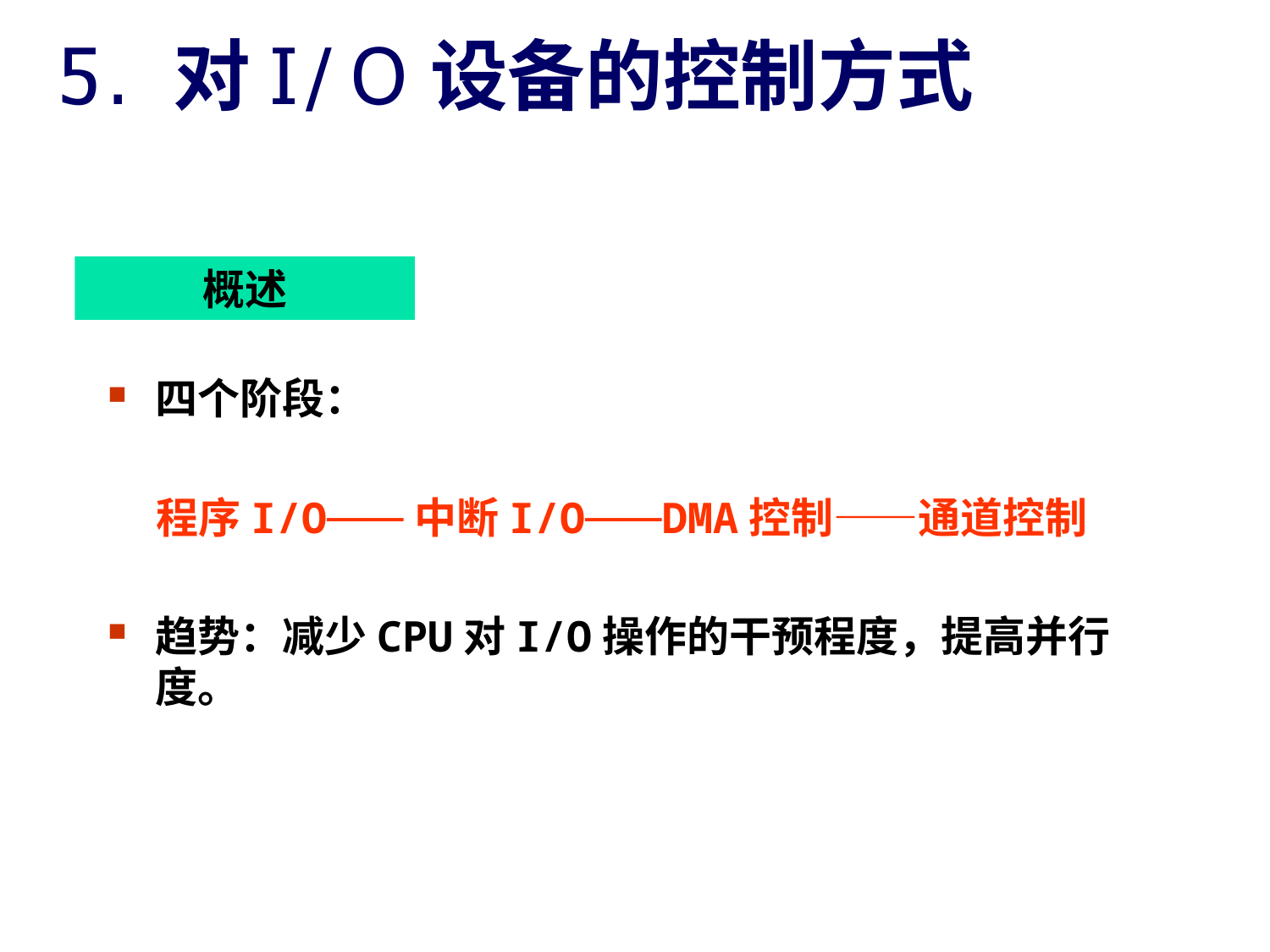

# 5. 对I/O设备的控制方式
概述
四个阶段：

    程序I/O——中断I/O——DMA控制——通道控制

趋势：减少CPU对I/O操作的干预程度，提高并行度。